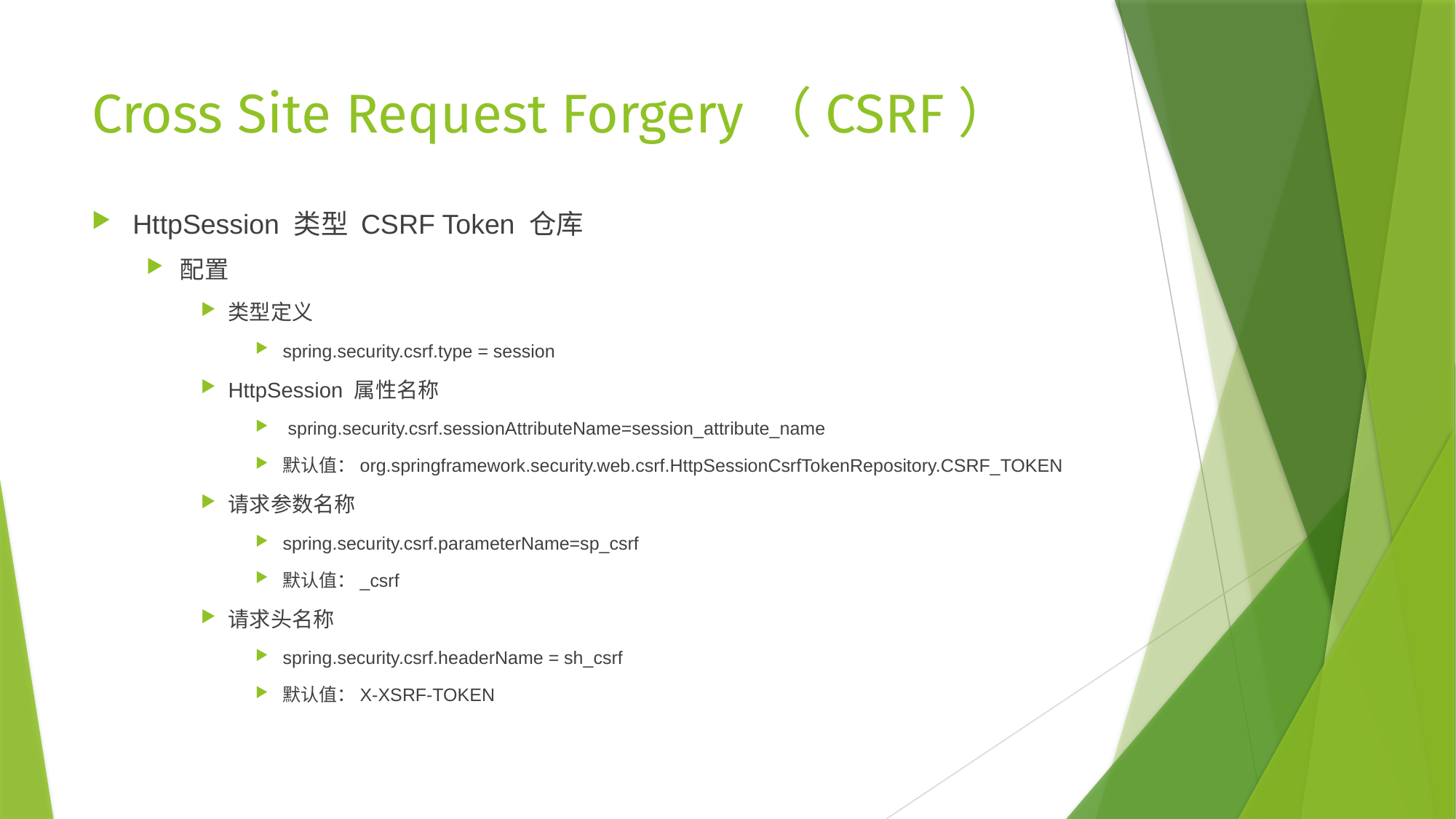

# Cross Site Request Forgery（CSRF）
HttpSession 类型 CSRF Token 仓库
配置
类型定义
spring.security.csrf.type = session
HttpSession 属性名称
 spring.security.csrf.sessionAttributeName=session_attribute_name
默认值：org.springframework.security.web.csrf.HttpSessionCsrfTokenRepository.CSRF_TOKEN
请求参数名称
spring.security.csrf.parameterName=sp_csrf
默认值：_csrf
请求头名称
spring.security.csrf.headerName = sh_csrf
默认值：X-XSRF-TOKEN